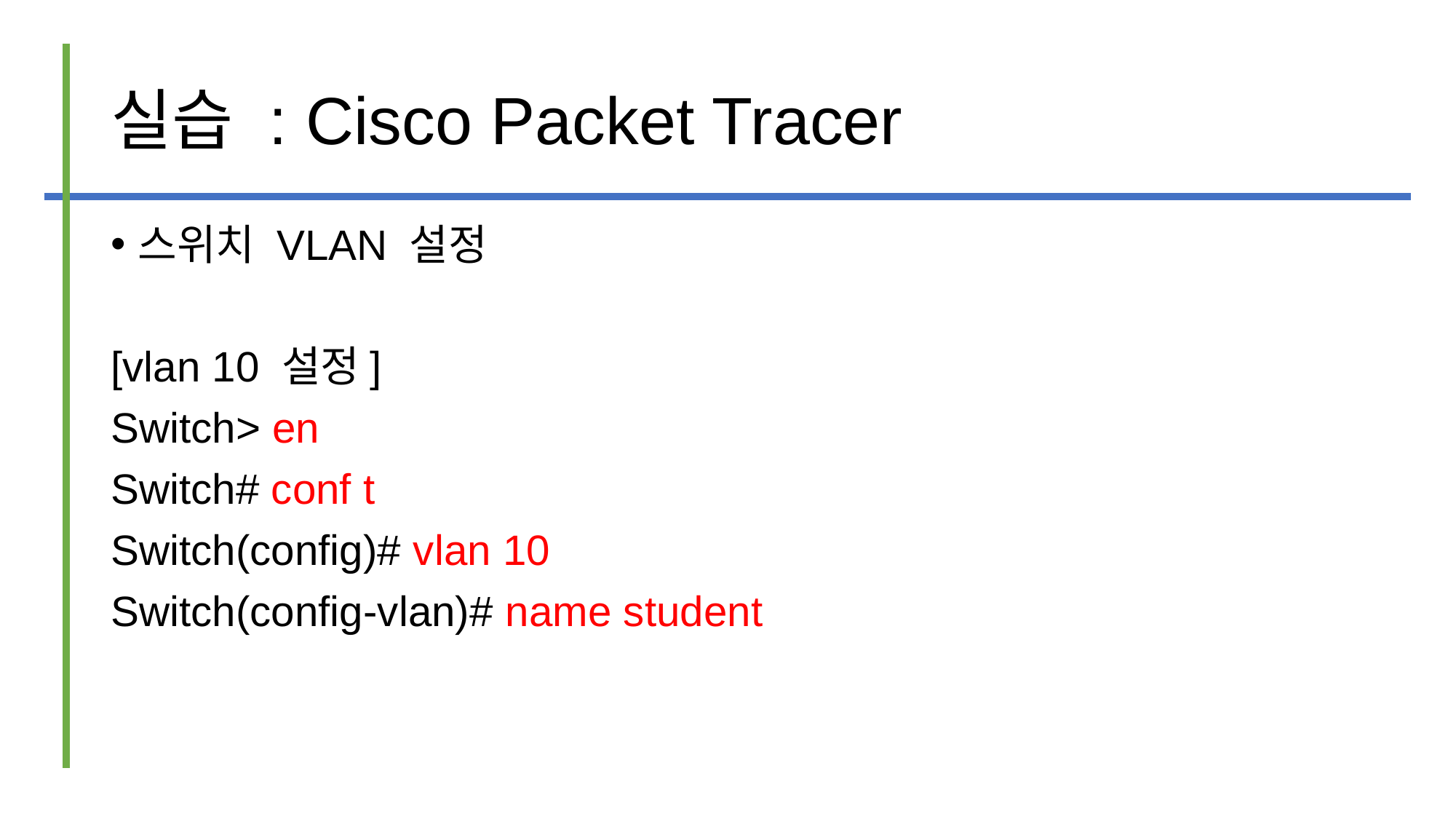

# 실습 : Cisco Packet Tracer
스위치 VLAN 설정

[vlan 10 설정]
Switch> en
Switch# conf t
Switch(config)# vlan 10
Switch(config-vlan)# name student